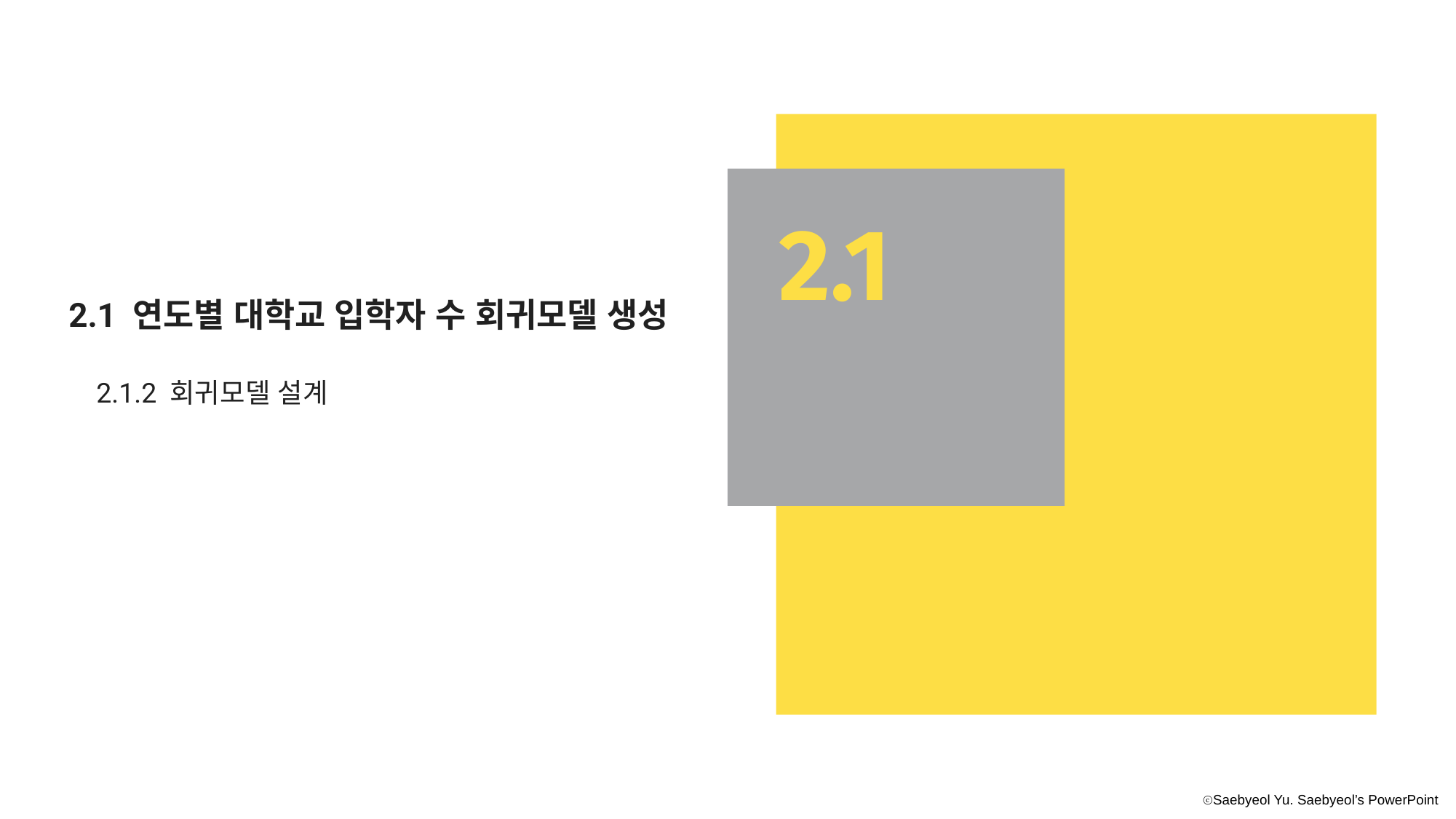

2.1
2.1 연도별 대학교 입학자 수 회귀모델 생성

 2.1.2 회귀모델 설계